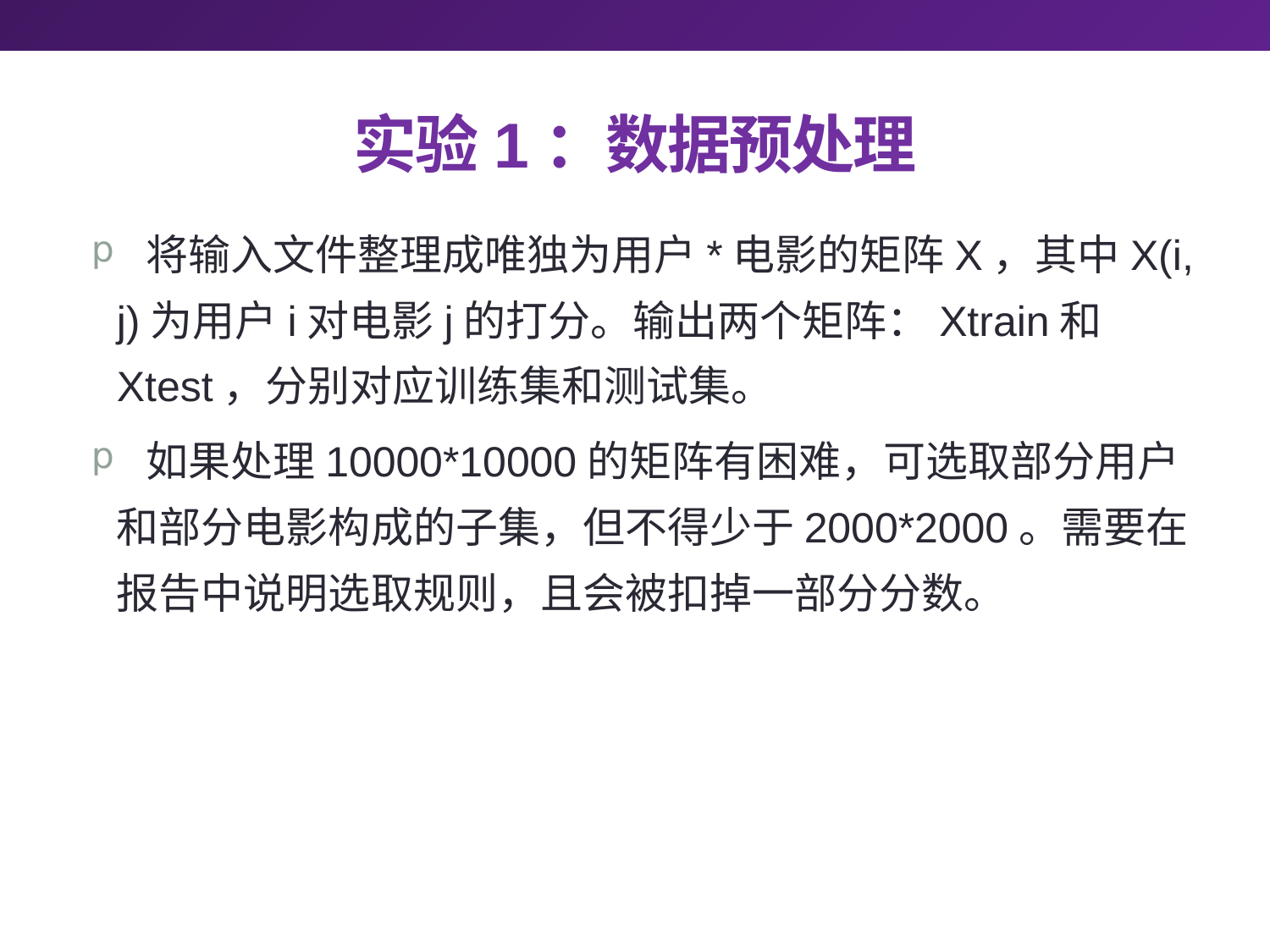

4
# 实验1：数据预处理
  将输入文件整理成唯独为用户*电影的矩阵X，其中X(i, j)为用户i对电影j的打分。输出两个矩阵：Xtrain和Xtest，分别对应训练集和测试集。
  如果处理10000*10000的矩阵有困难，可选取部分用户和部分电影构成的子集，但不得少于2000*2000。需要在报告中说明选取规则，且会被扣掉一部分分数。